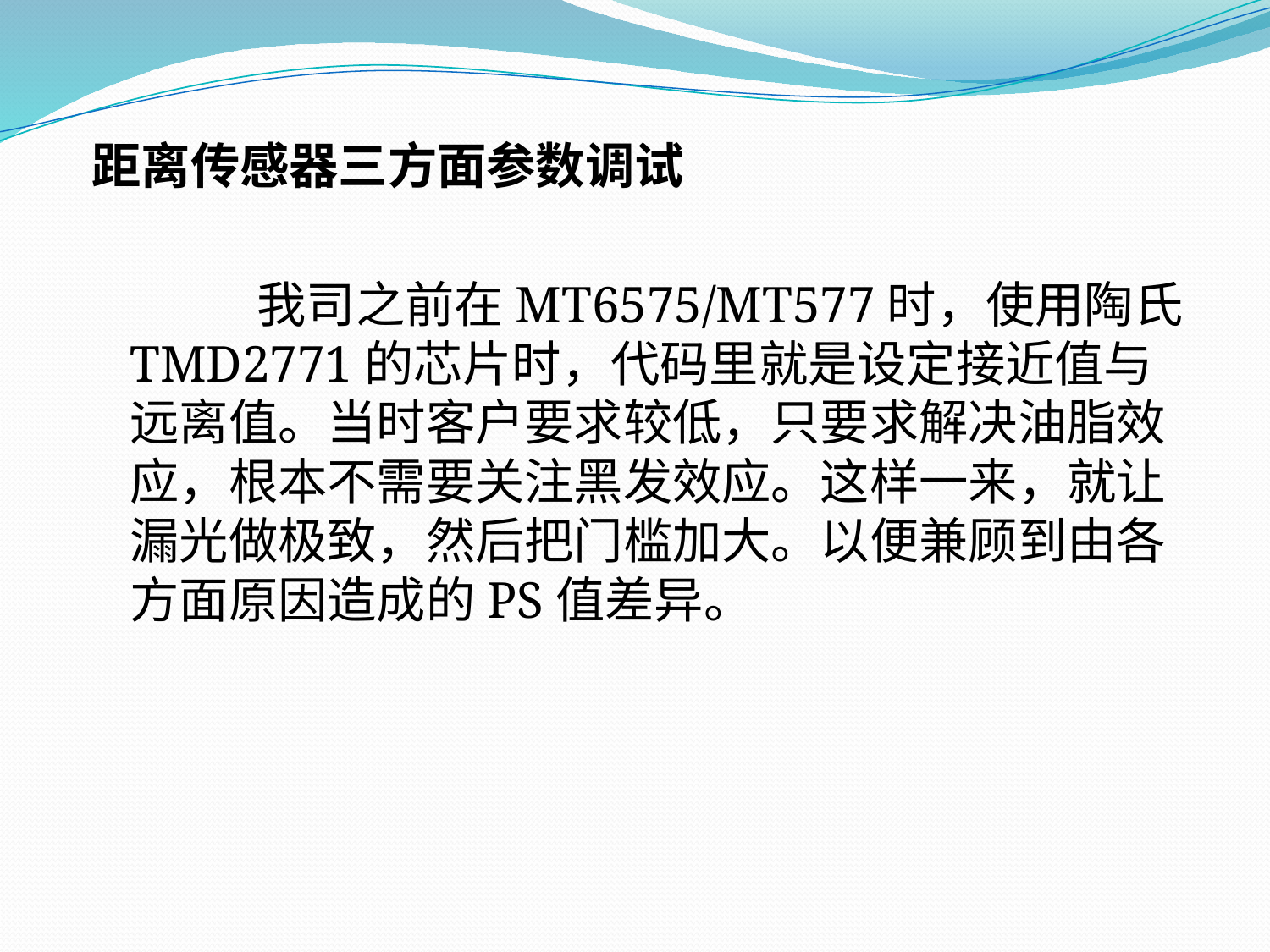

距离传感器三方面参数调试

		我司之前在MT6575/MT577时，使用陶氏TMD2771的芯片时，代码里就是设定接近值与远离值。当时客户要求较低，只要求解决油脂效应，根本不需要关注黑发效应。这样一来，就让漏光做极致，然后把门槛加大。以便兼顾到由各方面原因造成的PS值差异。